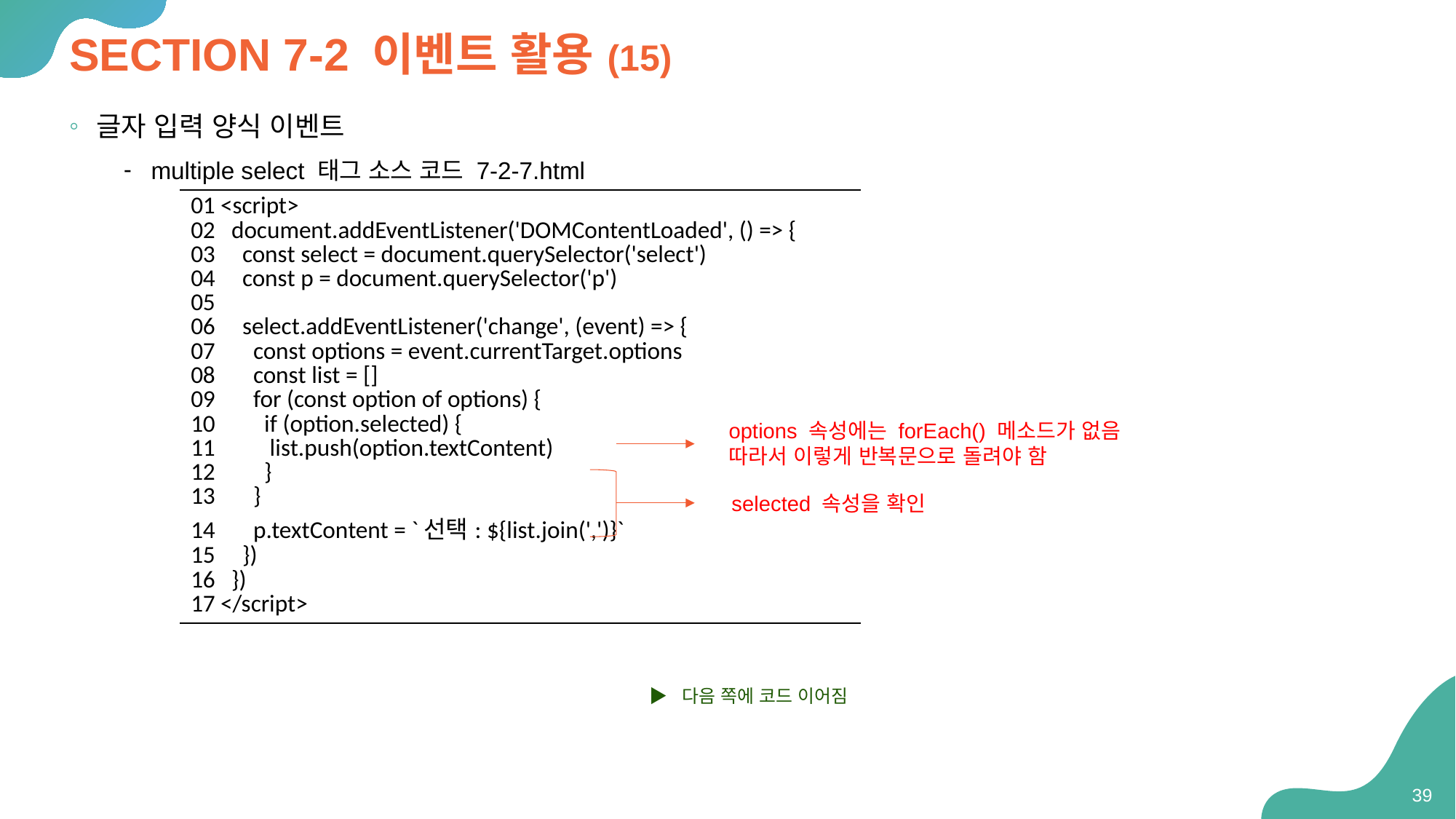

# SECTION 7-2 이벤트 활용(15)
글자 입력 양식 이벤트
multiple select 태그 소스 코드 7-2-7.html
| 01 <script> 02 document.addEventListener('DOMContentLoaded', () => { 03 const select = document.querySelector('select') 04 const p = document.querySelector('p') 05 06 select.addEventListener('change', (event) => { 07 const options = event.currentTarget.options 08 const list = [] 09 for (const option of options) { 10 if (option.selected) { 11 list.push(option.textContent) 12 } 13 } 14 p.textContent = `선택: ${list.join(',')}` 15 }) 16 }) 17 </script> |
| --- |
options 속성에는 forEach() 메소드가 없음
따라서 이렇게 반복문으로 돌려야 함

selected 속성을 확인
▶  다음 쪽에 코드 이어짐
39